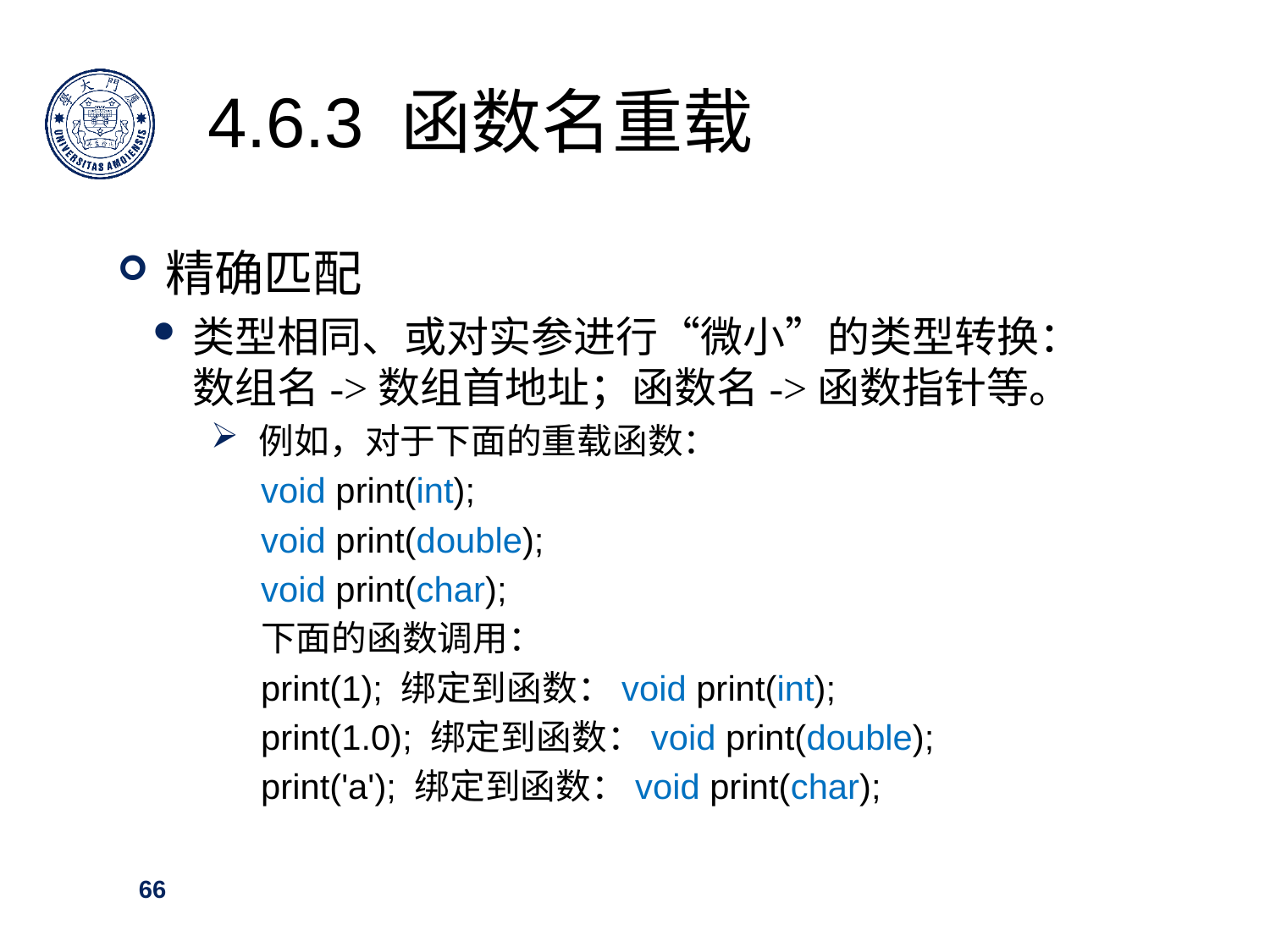

4.6.3 函数名重载
精确匹配
类型相同、或对实参进行“微小”的类型转换：数组名->数组首地址；函数名->函数指针等。
 例如，对于下面的重载函数：
void print(int);
void print(double);
void print(char);
下面的函数调用：
print(1); 绑定到函数：void print(int);
print(1.0); 绑定到函数：void print(double);
print('a'); 绑定到函数：void print(char);

66